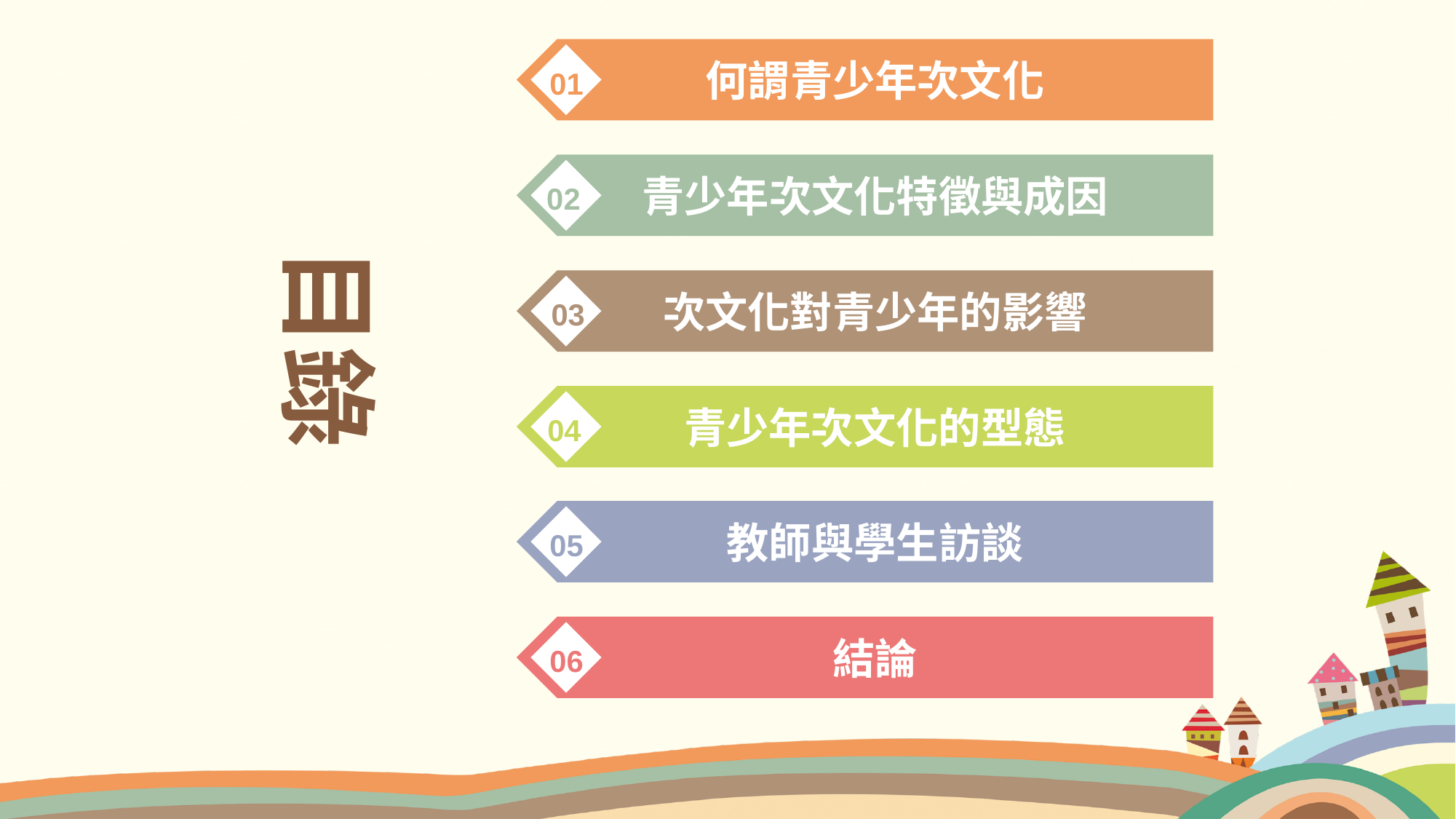

何謂青少年次文化

01
青少年次文化特徵與成因

02
目錄

次文化對青少年的影響

03
青少年次文化的型態

04
教師與學生訪談

05
結論

06